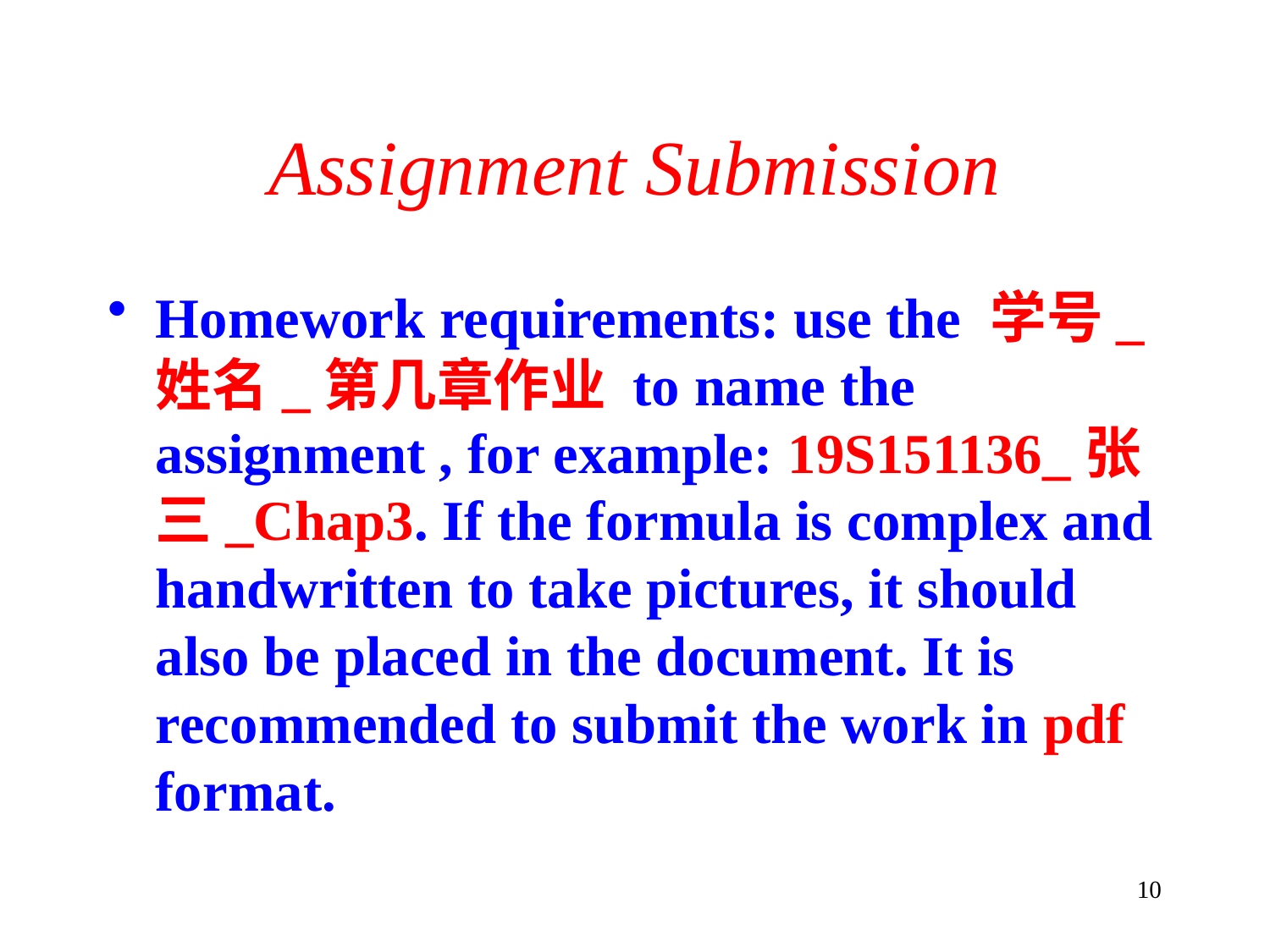

# Assignment Submission
Homework requirements: use the 学号_姓名_第几章作业 to name the assignment , for example: 19S151136_张三_Chap3. If the formula is complex and handwritten to take pictures, it should also be placed in the document. It is recommended to submit the work in pdf format.
10